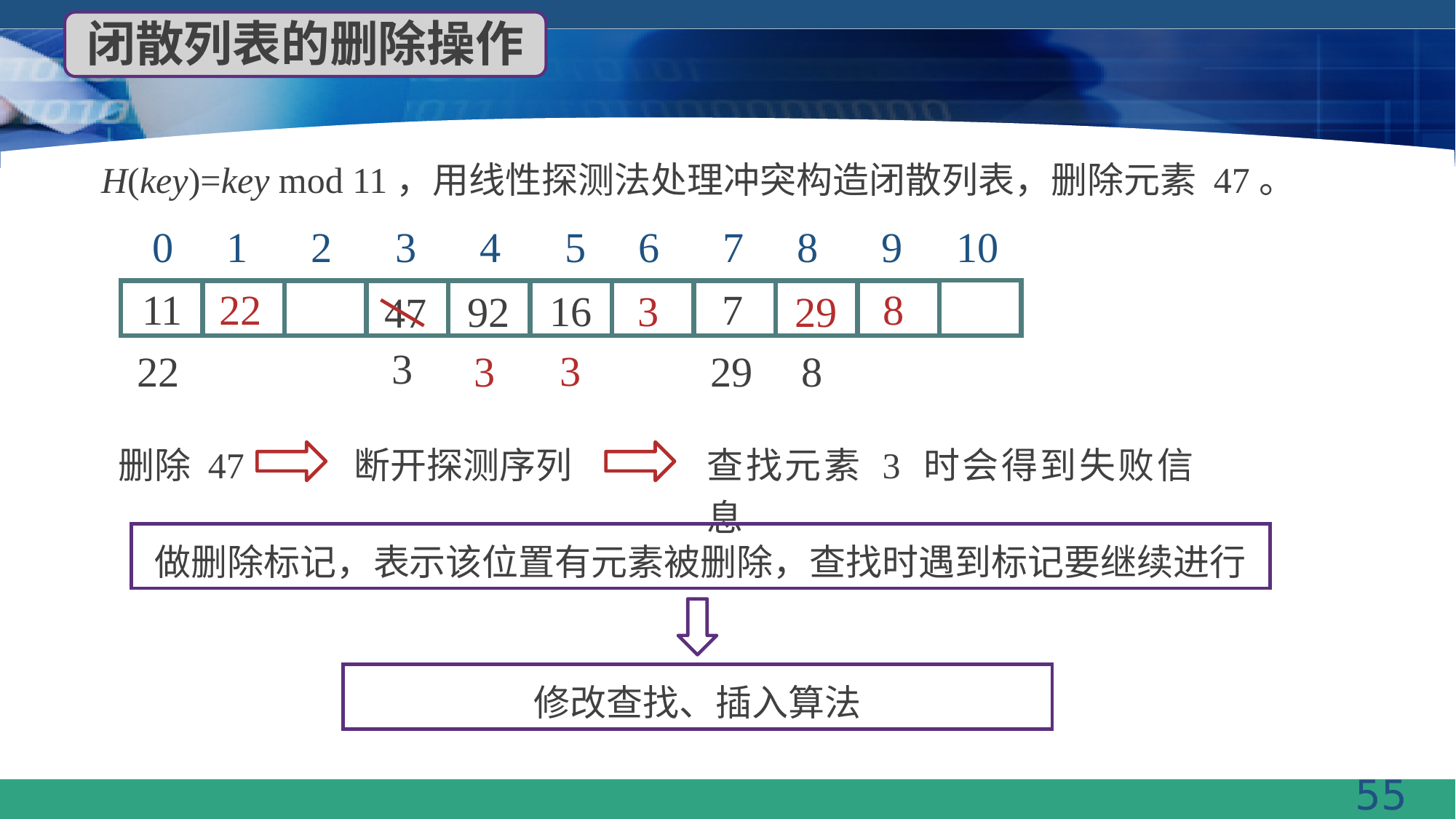

闭散列表的删除操作

H(key)=key mod 11，用线性探测法处理冲突构造闭散列表，删除元素 47。
  0     1      2      3      4      5     6      7     8      9     10

11
22
7
8
16
3
92
29
47
3
3
3
22
29
8
删除 47
断开探测序列

查找元素 3 时会得到失败信息

做删除标记，表示该位置有元素被删除，查找时遇到标记要继续进行

修改查找、插入算法